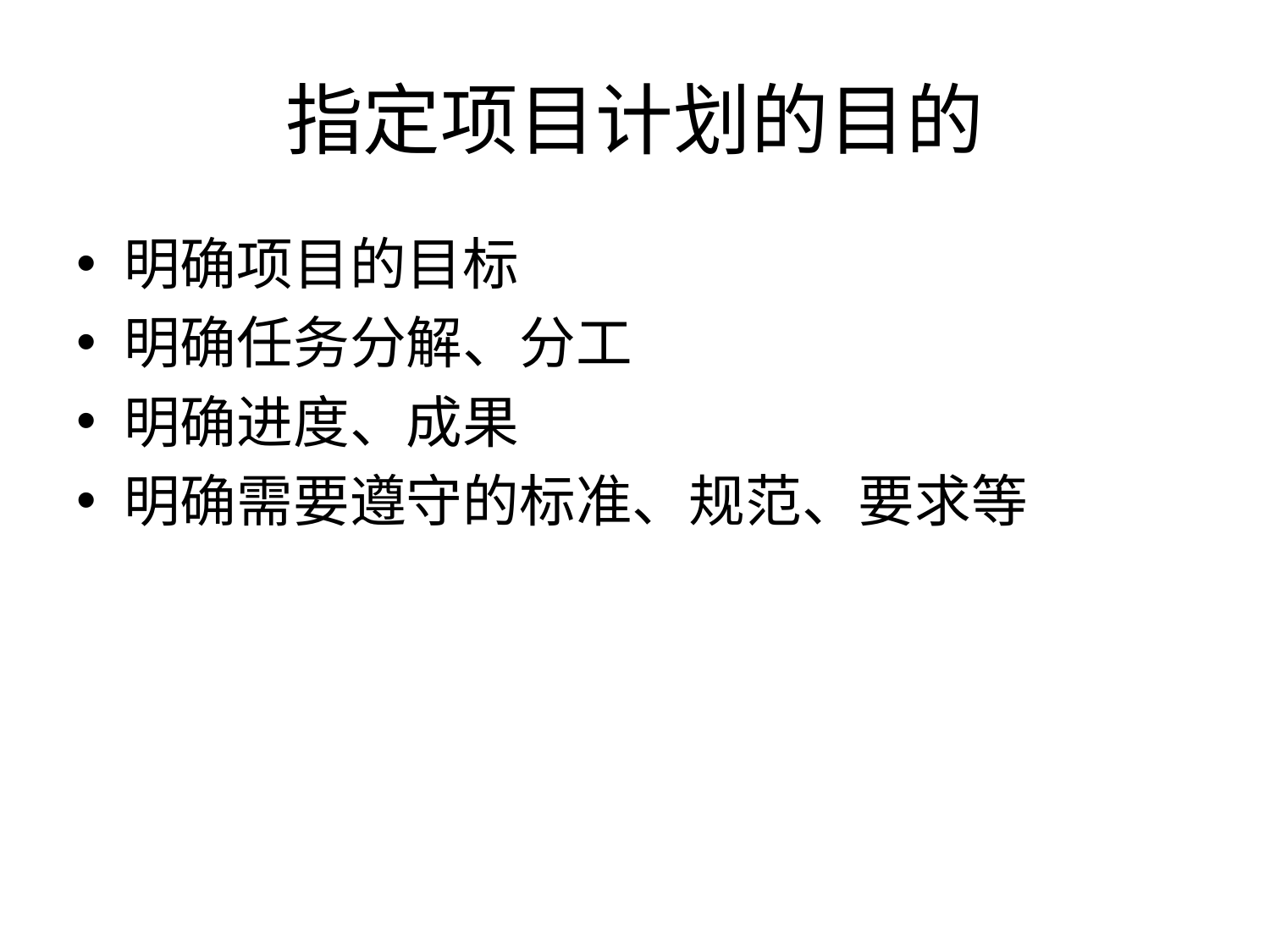

# 指定项目计划的目的
明确项目的目标
明确任务分解、分工
明确进度、成果
明确需要遵守的标准、规范、要求等